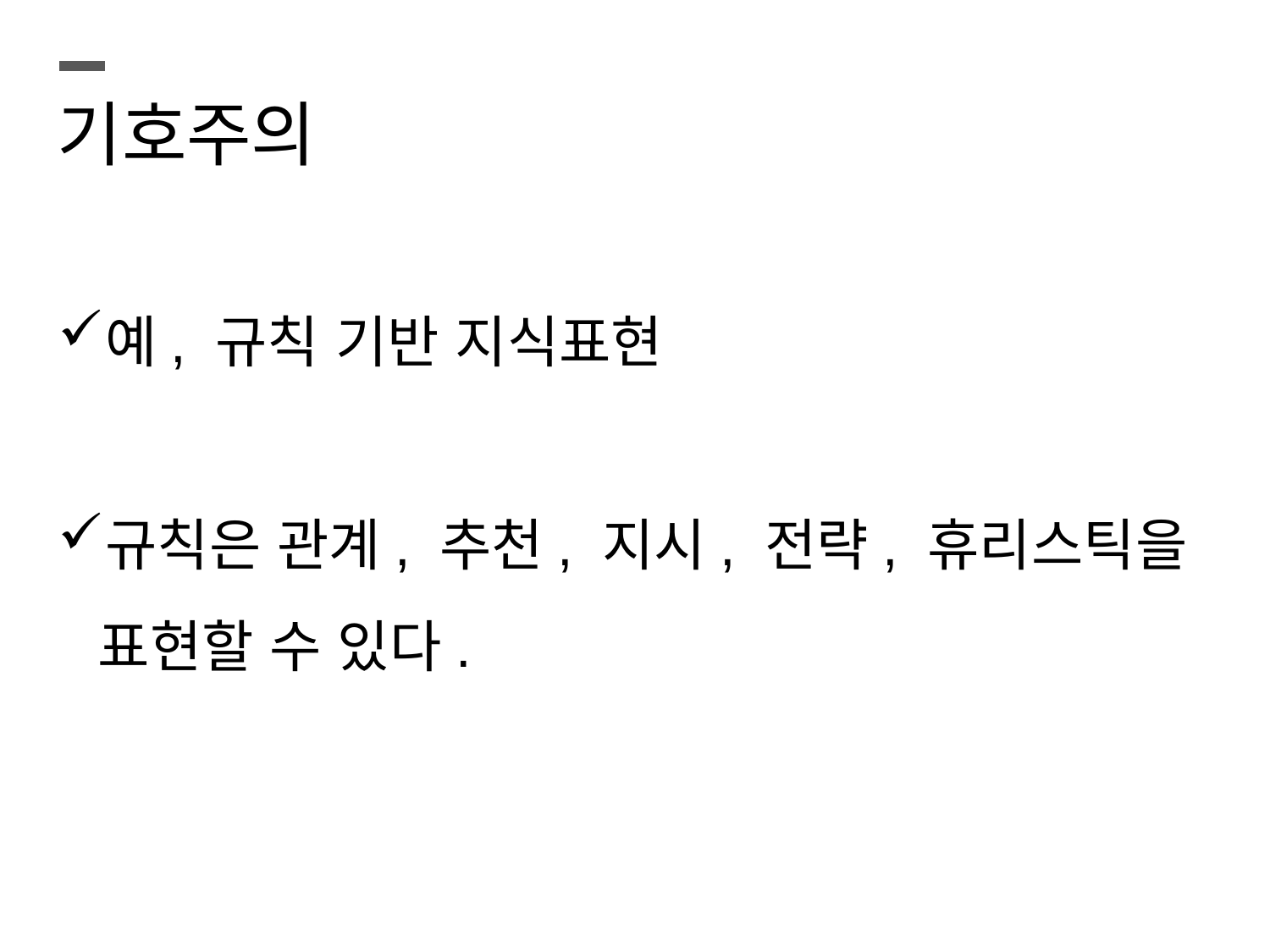

기호주의
예, 규칙 기반 지식표현

규칙은 관계, 추천, 지시, 전략, 휴리스틱을 표현할 수 있다.